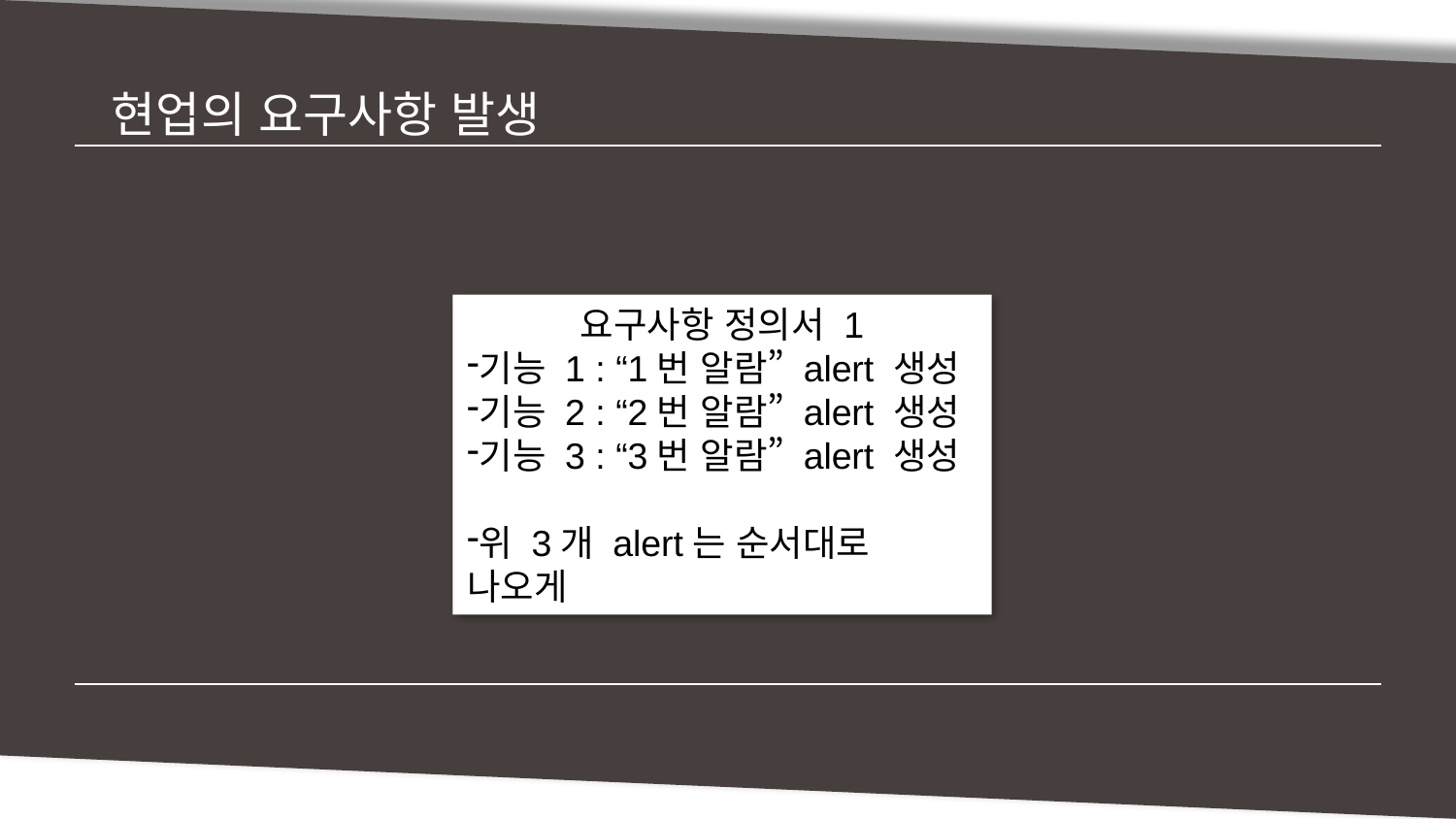

현업의 요구사항 발생
요구사항 정의서 1
기능 1 : “1번 알람” alert 생성
기능 2 : “2번 알람” alert 생성
기능 3 : “3번 알람” alert 생성

위 3개 alert는 순서대로 나오게